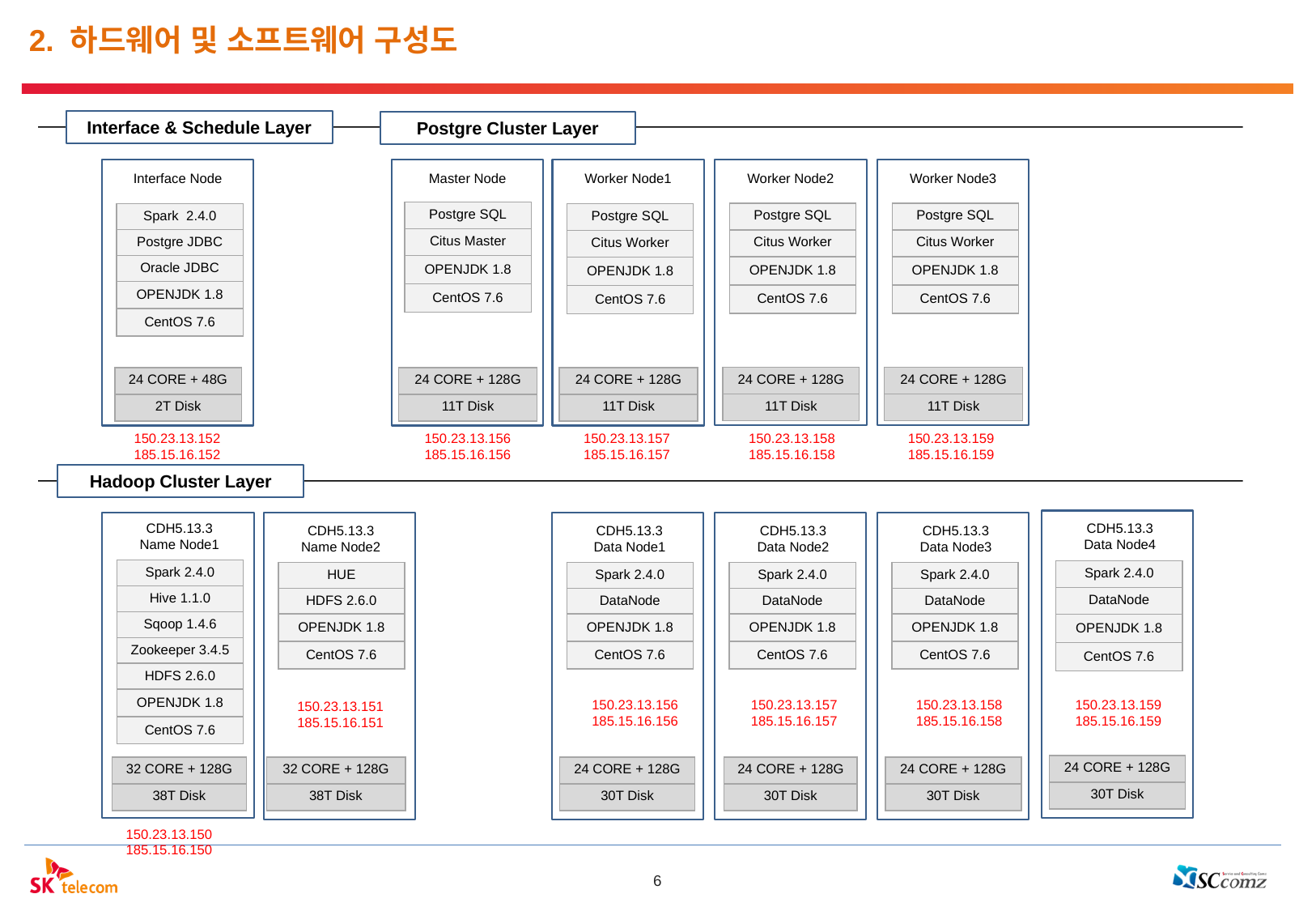

2. 하드웨어 및 소프트웨어 구성도
Interface & Schedule Layer
Postgre Cluster Layer

Worker Node2
Worker Node3
Interface Node
Master Node
Worker Node1
| Postgre SQL |
| --- |
| Citus Master |
| OPENJDK 1.8 |
| CentOS 7.6 |
| Postgre SQL |
| --- |
| Citus Worker |
| OPENJDK 1.8 |
| CentOS 7.6 |
| Postgre SQL |
| --- |
| Citus Worker |
| OPENJDK 1.8 |
| CentOS 7.6 |
| Spark 2.4.0 |
| --- |
| Postgre JDBC |
| Oracle JDBC |
| OPENJDK 1.8 |
| CentOS 7.6 |
| Postgre SQL |
| --- |
| Citus Worker |
| OPENJDK 1.8 |
| CentOS 7.6 |
| 24 CORE + 128G |
| --- |
| 11T Disk |
| 24 CORE + 128G |
| --- |
| 11T Disk |
| 24 CORE + 48G |
| --- |
| 2T Disk |
| 24 CORE + 128G |
| --- |
| 11T Disk |
| 24 CORE + 128G |
| --- |
| 11T Disk |
150.23.13.152
185.15.16.152
150.23.13.156
185.15.16.156
150.23.13.157
185.15.16.157
150.23.13.158
185.15.16.158
150.23.13.159
185.15.16.159
Hadoop Cluster Layer

CDH5.13.3
Name Node1
CDH5.13.3
Data Node4
CDH5.13.3
Name Node2
CDH5.13.3
Data Node1
CDH5.13.3
Data Node2
CDH5.13.3
Data Node3
| Spark 2.4.0 |
| --- |
| Hive 1.1.0 |
| Sqoop 1.4.6 |
| Zookeeper 3.4.5 |
| HDFS 2.6.0 |
| OPENJDK 1.8 |
| CentOS 7.6 |
| Spark 2.4.0 |
| --- |
| DataNode |
| OPENJDK 1.8 |
| CentOS 7.6 |
| HUE |
| --- |
| HDFS 2.6.0 |
| OPENJDK 1.8 |
| CentOS 7.6 |
| Spark 2.4.0 |
| --- |
| DataNode |
| OPENJDK 1.8 |
| CentOS 7.6 |
| Spark 2.4.0 |
| --- |
| DataNode |
| OPENJDK 1.8 |
| CentOS 7.6 |
| Spark 2.4.0 |
| --- |
| DataNode |
| OPENJDK 1.8 |
| CentOS 7.6 |
150.23.13.156
185.15.16.156
150.23.13.157
185.15.16.157
150.23.13.158
185.15.16.158
150.23.13.159
185.15.16.159
150.23.13.151
185.15.16.151
| 24 CORE + 128G |
| --- |
| 30T Disk |
| 32 CORE + 128G |
| --- |
| 38T Disk |
| 32 CORE + 128G |
| --- |
| 38T Disk |
| 24 CORE + 128G |
| --- |
| 30T Disk |
| 24 CORE + 128G |
| --- |
| 30T Disk |
| 24 CORE + 128G |
| --- |
| 30T Disk |
150.23.13.150
185.15.16.150